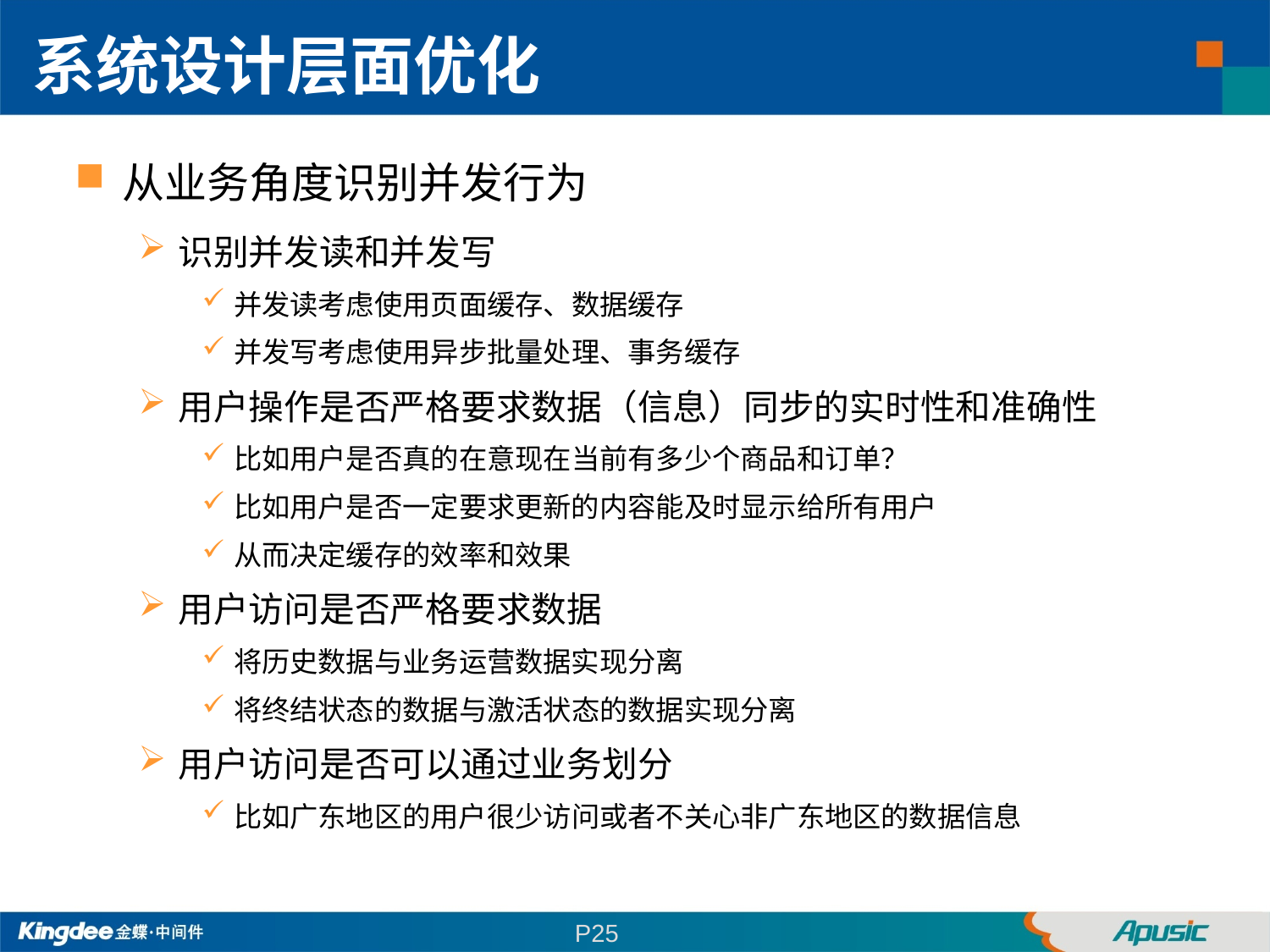

系统设计层面优化
从业务角度识别并发行为
识别并发读和并发写
并发读考虑使用页面缓存、数据缓存
并发写考虑使用异步批量处理、事务缓存
用户操作是否严格要求数据（信息）同步的实时性和准确性
比如用户是否真的在意现在当前有多少个商品和订单？
比如用户是否一定要求更新的内容能及时显示给所有用户
从而决定缓存的效率和效果
用户访问是否严格要求数据
将历史数据与业务运营数据实现分离
将终结状态的数据与激活状态的数据实现分离
用户访问是否可以通过业务划分
比如广东地区的用户很少访问或者不关心非广东地区的数据信息